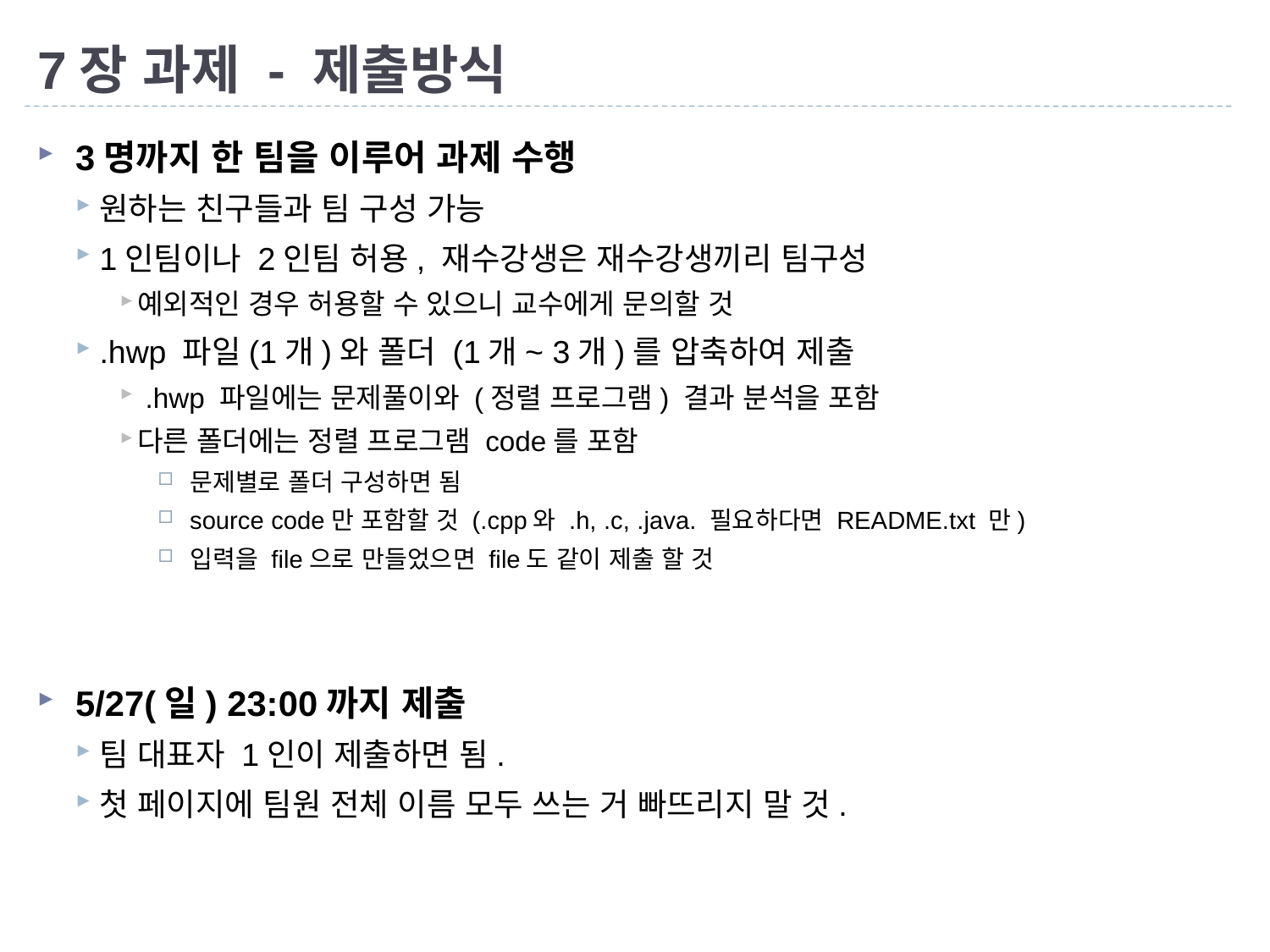

# 7장 과제 - 제출방식
3명까지 한 팀을 이루어 과제 수행
원하는 친구들과 팀 구성 가능
1인팀이나 2인팀 허용, 재수강생은 재수강생끼리 팀구성
예외적인 경우 허용할 수 있으니 교수에게 문의할 것
.hwp 파일(1개)와 폴더 (1개~ 3개)를 압축하여 제출
 .hwp 파일에는 문제풀이와 (정렬 프로그램) 결과 분석을 포함
다른 폴더에는 정렬 프로그램 code를 포함
문제별로 폴더 구성하면 됨
source code만 포함할 것 (.cpp와 .h, .c, .java. 필요하다면 README.txt 만)
입력을 file으로 만들었으면 file도 같이 제출 할 것

5/27(일) 23:00까지 제출
팀 대표자 1인이 제출하면 됨.
첫 페이지에 팀원 전체 이름 모두 쓰는 거 빠뜨리지 말 것.